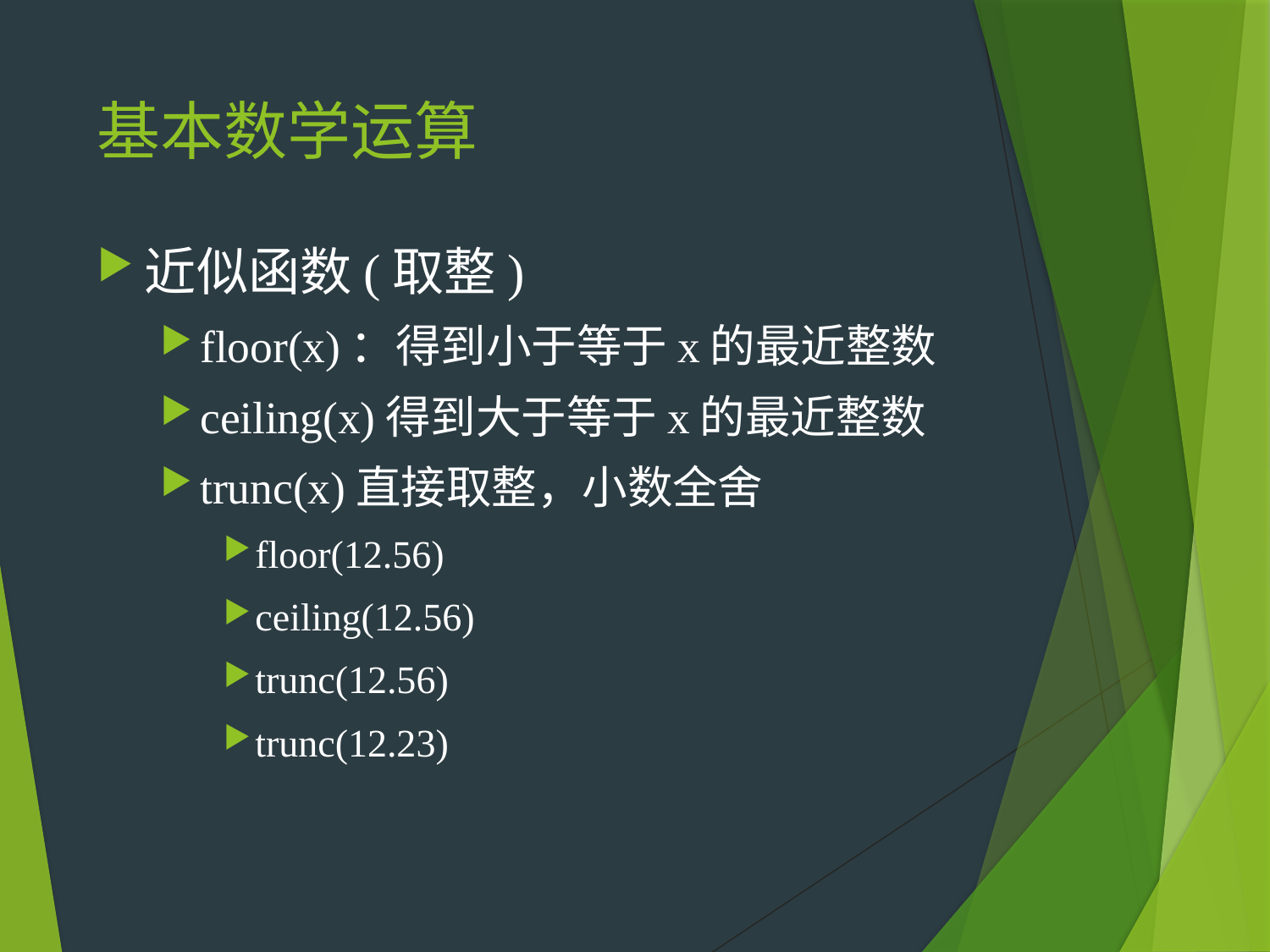

# 基本数学运算
近似函数(取整)
floor(x)：得到小于等于x的最近整数
ceiling(x)得到大于等于x的最近整数
trunc(x)直接取整，小数全舍
floor(12.56)
ceiling(12.56)
trunc(12.56)
trunc(12.23)